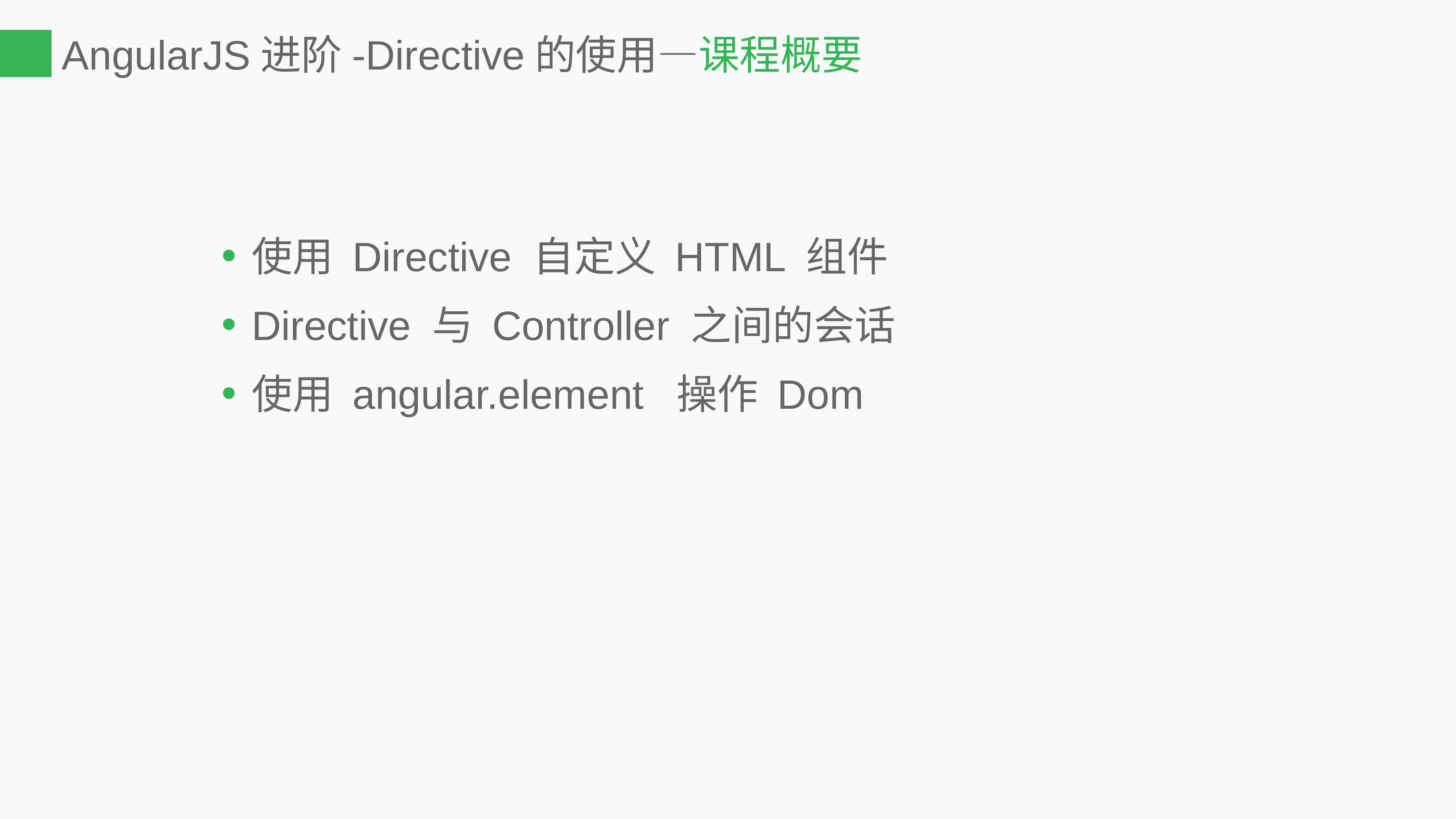

# AngularJS进阶-Directive的使用—课程概要
使用 Directive 自定义 HTML 组件
Directive 与 Controller 之间的会话
使用 angular.element  操作 Dom